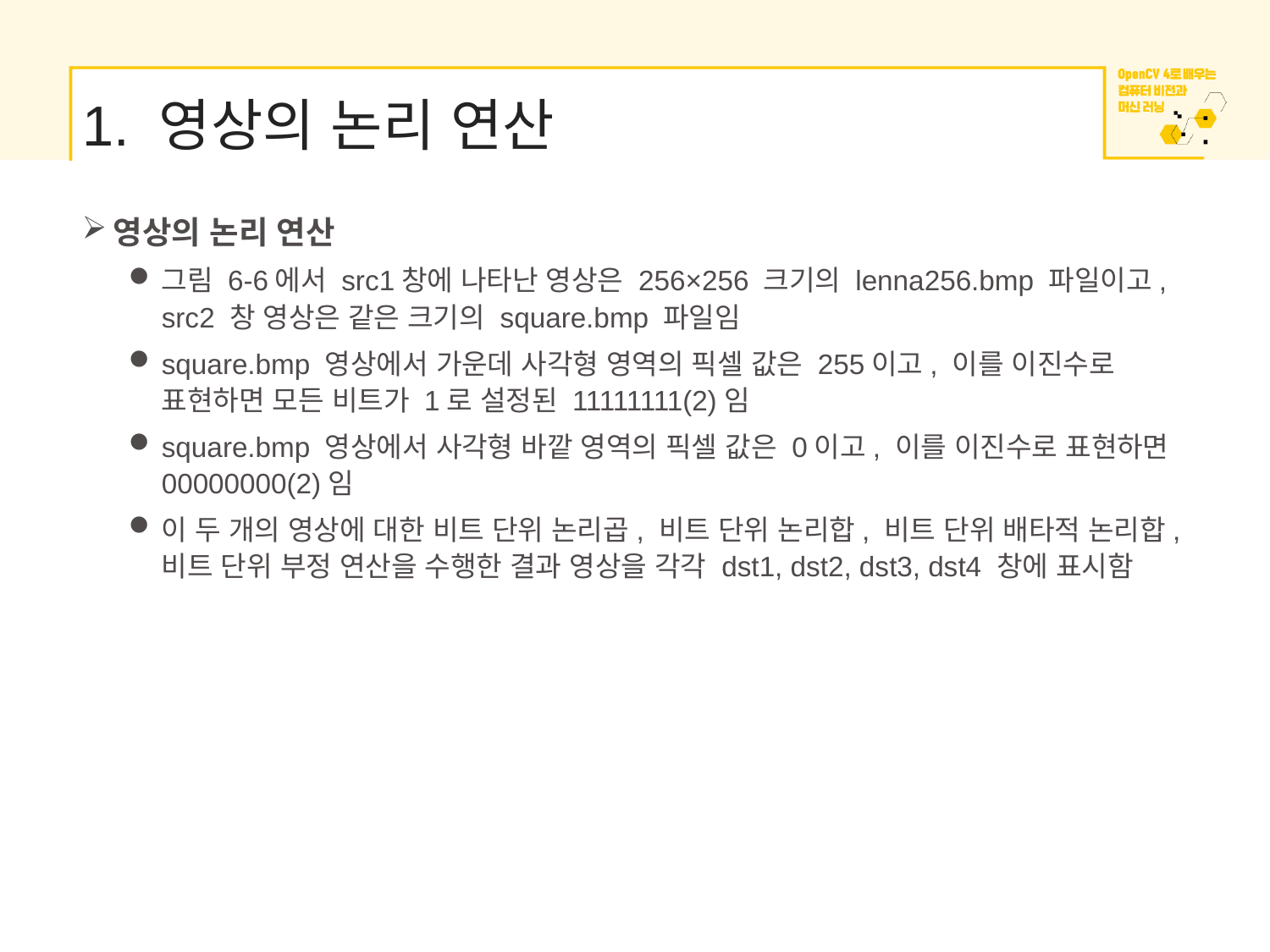

# 1. 영상의 논리 연산
영상의 논리 연산
그림 6-6에서 src1창에 나타난 영상은 256×256 크기의 lenna256.bmp 파일이고, src2 창 영상은 같은 크기의 square.bmp 파일임
square.bmp 영상에서 가운데 사각형 영역의 픽셀 값은 255이고, 이를 이진수로 표현하면 모든 비트가 1로 설정된 11111111(2)임
square.bmp 영상에서 사각형 바깥 영역의 픽셀 값은 0이고, 이를 이진수로 표현하면 00000000(2)임
이 두 개의 영상에 대한 비트 단위 논리곱, 비트 단위 논리합, 비트 단위 배타적 논리합, 비트 단위 부정 연산을 수행한 결과 영상을 각각 dst1, dst2, dst3, dst4 창에 표시함